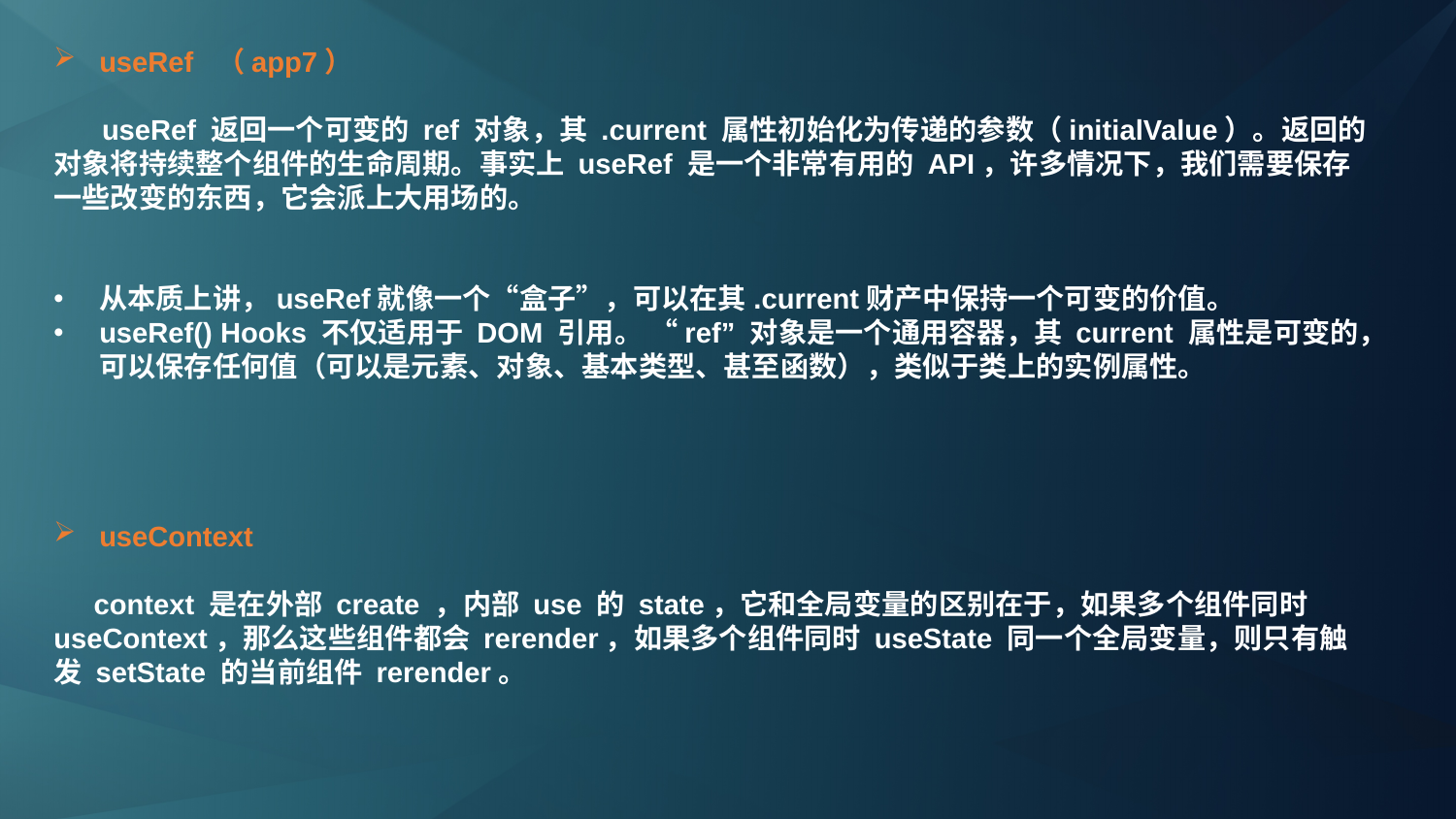

useRef  （app7）

      useRef 返回一个可变的 ref 对象，其 .current 属性初始化为传递的参数（initialValue）。返回的对象将持续整个组件的生命周期。事实上 useRef 是一个非常有用的 API，许多情况下，我们需要保存一些改变的东西，它会派上大用场的。

从本质上讲，useRef就像一个“盒子”，可以在其.current财产中保持一个可变的价值。
useRef() Hooks 不仅适用于 DOM 引用。 “ref” 对象是一个通用容器，其 current 属性是可变的，可以保存任何值（可以是元素、对象、基本类型、甚至函数），类似于类上的实例属性。

useContext

     context 是在外部 create ，内部 use 的 state，它和全局变量的区别在于，如果多个组件同时 useContext，那么这些组件都会 rerender，如果多个组件同时 useState 同一个全局变量，则只有触发 setState 的当前组件 rerender。